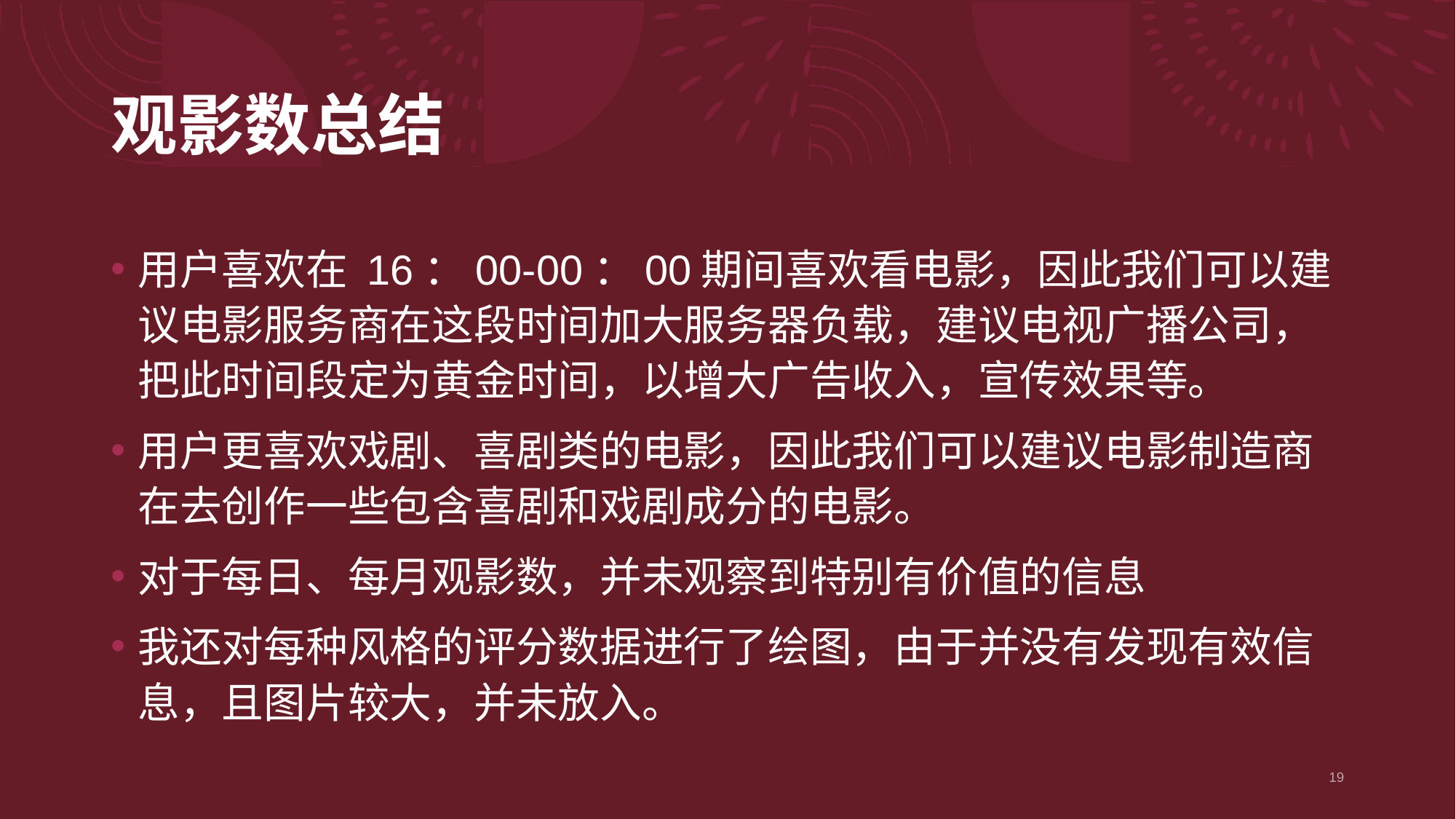

# 观影数总结
用户喜欢在 16：00-00：00期间喜欢看电影，因此我们可以建议电影服务商在这段时间加大服务器负载，建议电视广播公司，把此时间段定为黄金时间，以增大广告收入，宣传效果等。
用户更喜欢戏剧、喜剧类的电影，因此我们可以建议电影制造商在去创作一些包含喜剧和戏剧成分的电影。
对于每日、每月观影数，并未观察到特别有价值的信息
我还对每种风格的评分数据进行了绘图，由于并没有发现有效信息，且图片较大，并未放入。
19